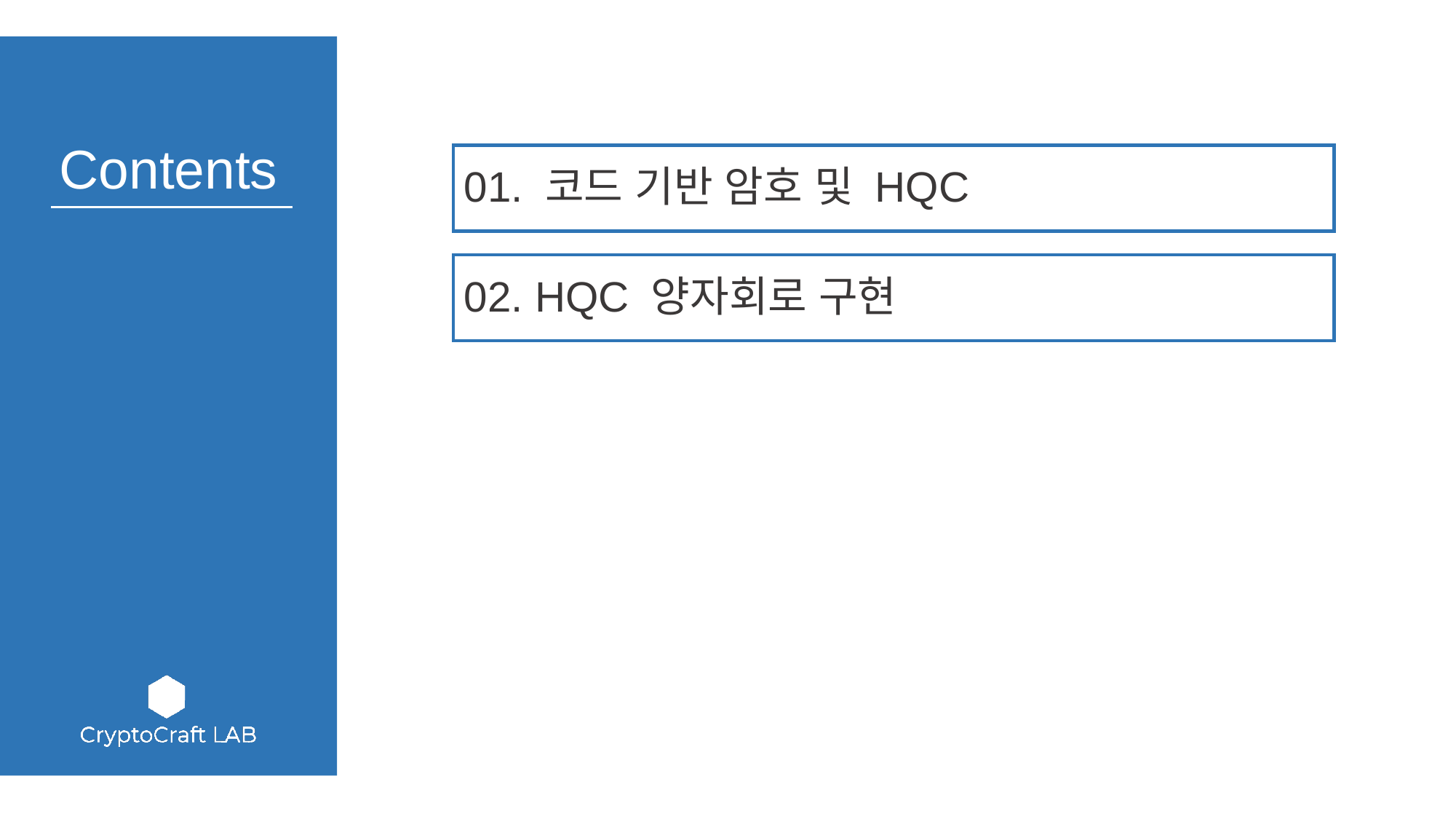

01. 코드 기반 암호 및 HQC
02. HQC 양자회로 구현

03. HQC 양자회로 구현
04. 결론
05.